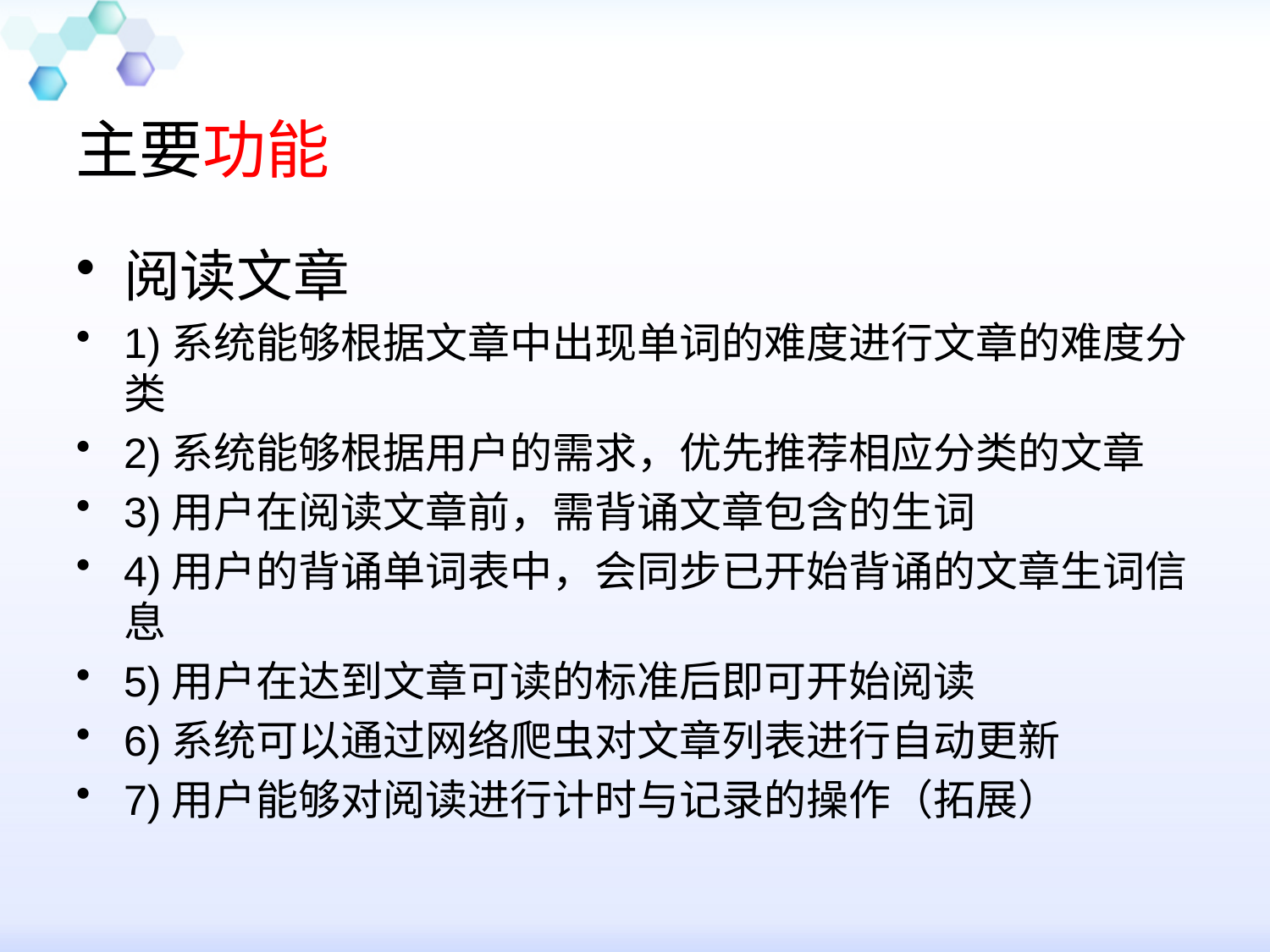

# 主要功能
阅读文章
1)系统能够根据文章中出现单词的难度进行文章的难度分类
2)系统能够根据用户的需求，优先推荐相应分类的文章
3)用户在阅读文章前，需背诵文章包含的生词
4)用户的背诵单词表中，会同步已开始背诵的文章生词信息
5)用户在达到文章可读的标准后即可开始阅读
6)系统可以通过网络爬虫对文章列表进行自动更新
7)用户能够对阅读进行计时与记录的操作（拓展）